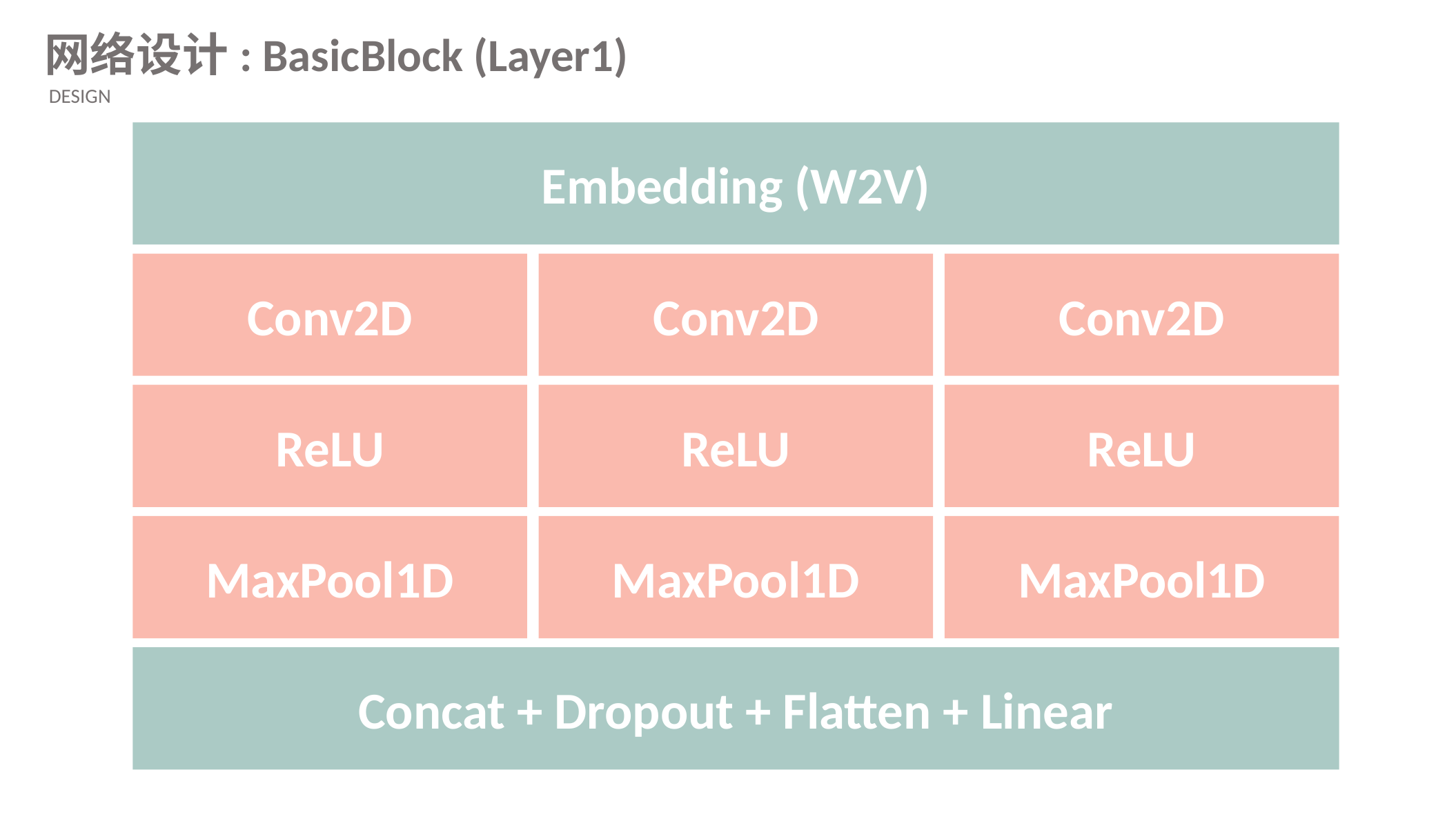

网络设计: BasicBlock (Layer1)
 DESIGN
Embedding (W2V)
Conv2D
Conv2D
Conv2D
ReLU
ReLU
ReLU
MaxPool1D
MaxPool1D
MaxPool1D
Concat + Dropout + Flatten + Linear